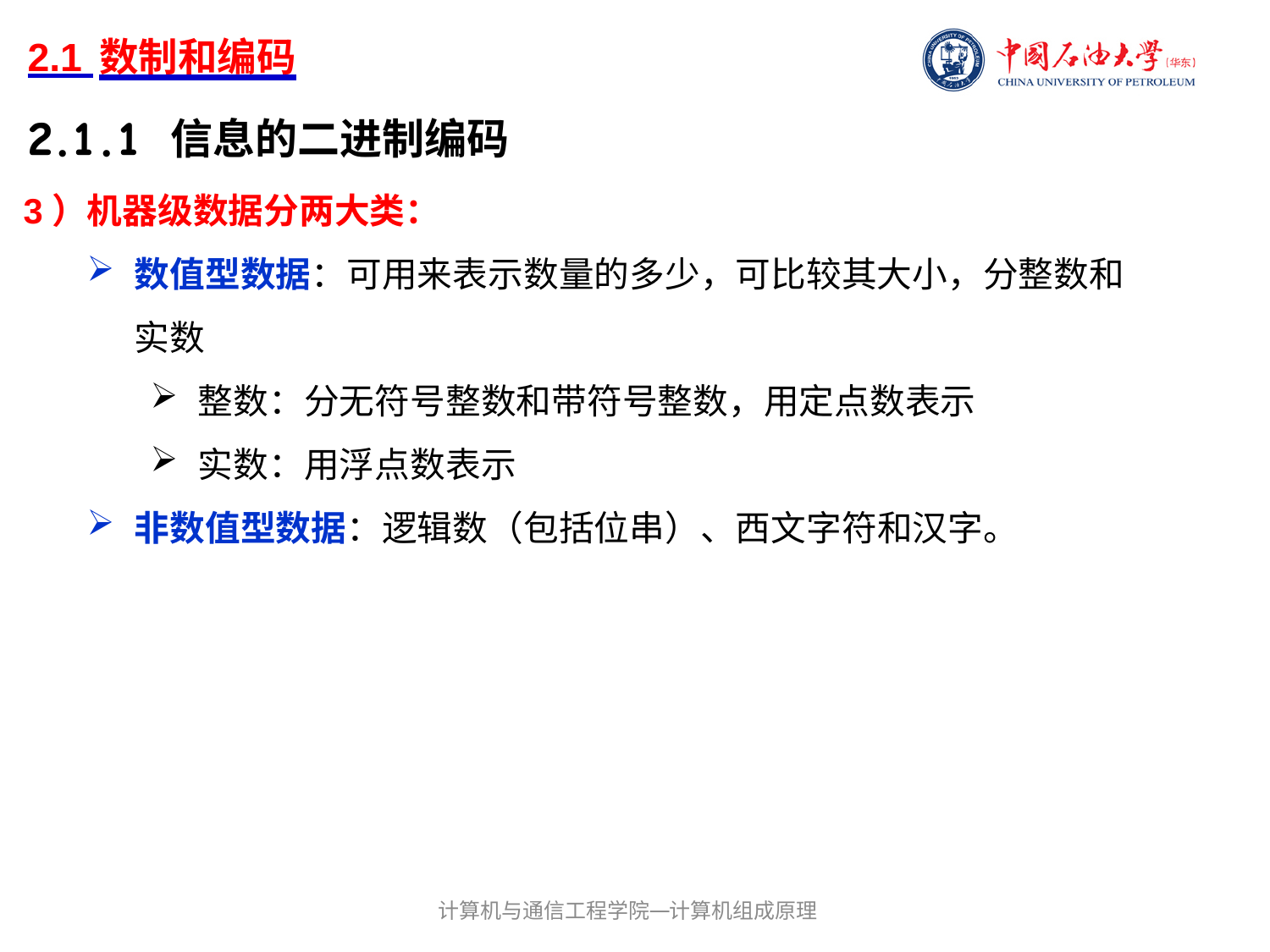

# 2.1 数制和编码
2.1.1 信息的二进制编码
3）机器级数据分两大类：
数值型数据：可用来表示数量的多少，可比较其大小，分整数和实数
整数：分无符号整数和带符号整数，用定点数表示
实数：用浮点数表示
非数值型数据：逻辑数（包括位串）、西文字符和汉字。

10

计算机与通信工程学院—计算机组成原理